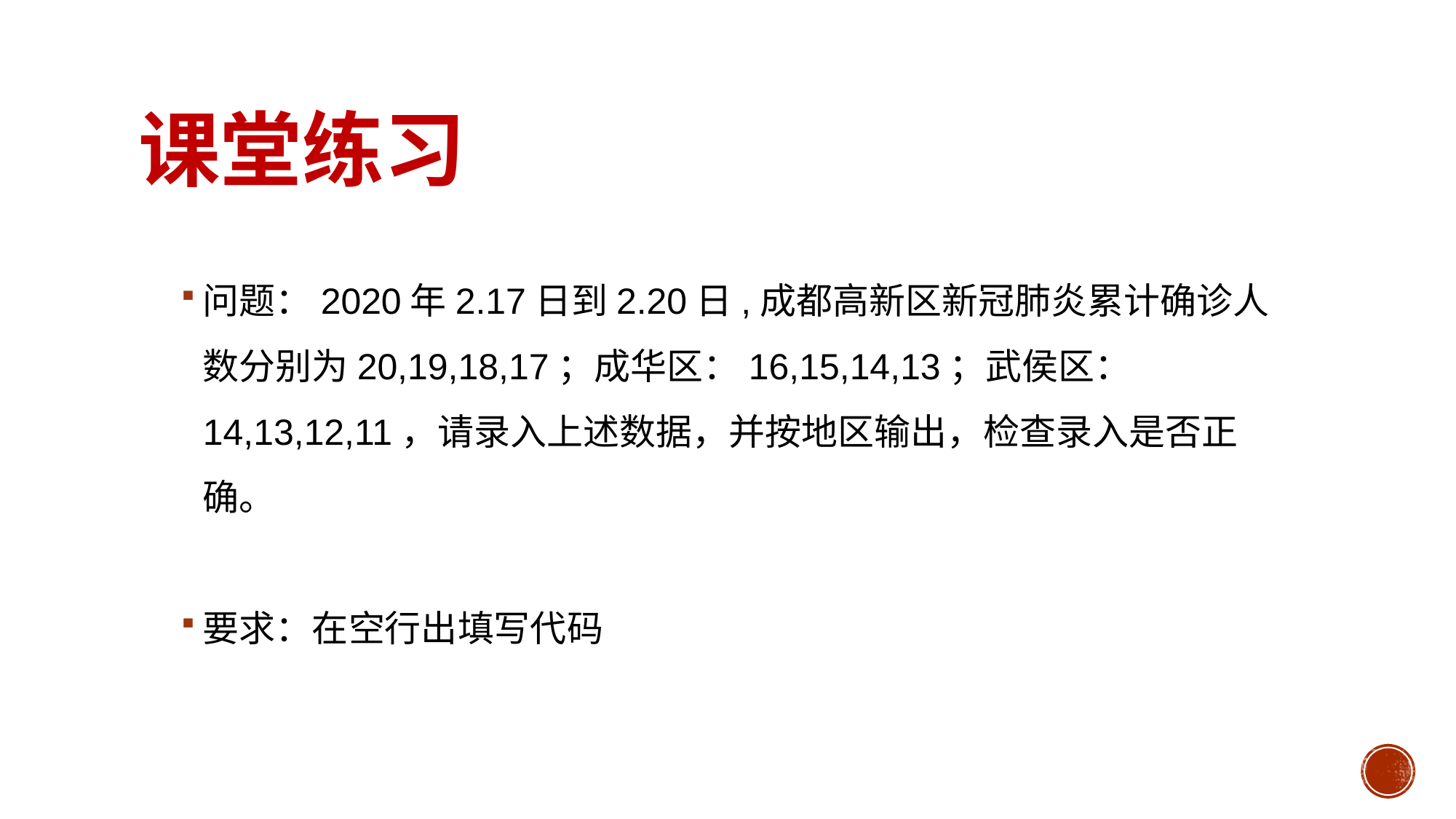

# 课堂练习
问题：2020年2.17日到2.20日,成都高新区新冠肺炎累计确诊人数分别为20,19,18,17；成华区：16,15,14,13；武侯区：14,13,12,11，请录入上述数据，并按地区输出，检查录入是否正确。

要求：在空行出填写代码